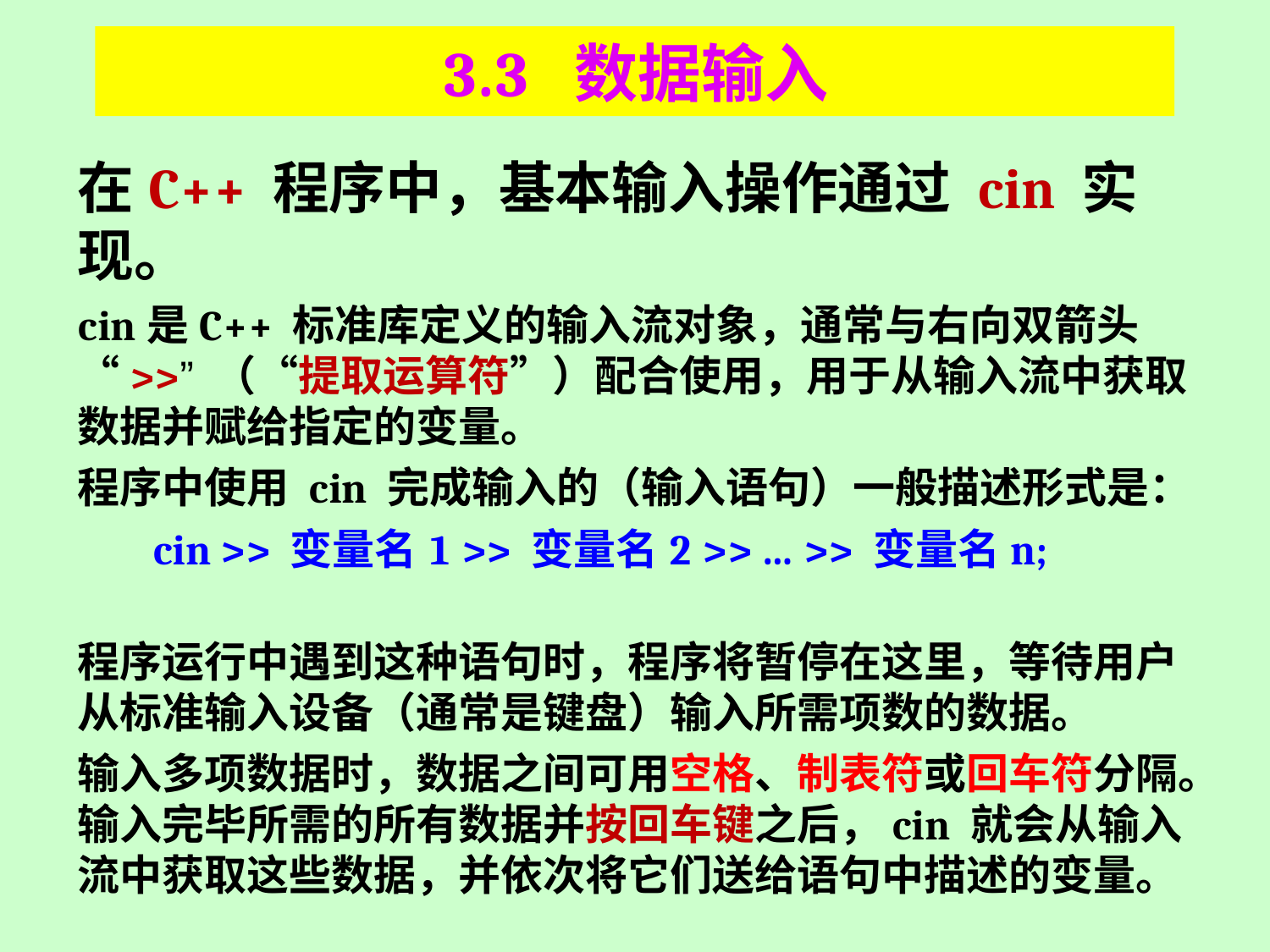

# 3.3  数据输入
在C++ 程序中，基本输入操作通过 cin 实现。
cin是C++ 标准库定义的输入流对象，通常与右向双箭头“>>” （“提取运算符”）配合使用，用于从输入流中获取数据并赋给指定的变量。
程序中使用 cin 完成输入的（输入语句）一般描述形式是：
cin >> 变量名1 >> 变量名2 >> … >> 变量名n;

程序运行中遇到这种语句时，程序将暂停在这里，等待用户从标准输入设备（通常是键盘）输入所需项数的数据。
输入多项数据时，数据之间可用空格、制表符或回车符分隔。输入完毕所需的所有数据并按回车键之后，cin 就会从输入流中获取这些数据，并依次将它们送给语句中描述的变量。
41